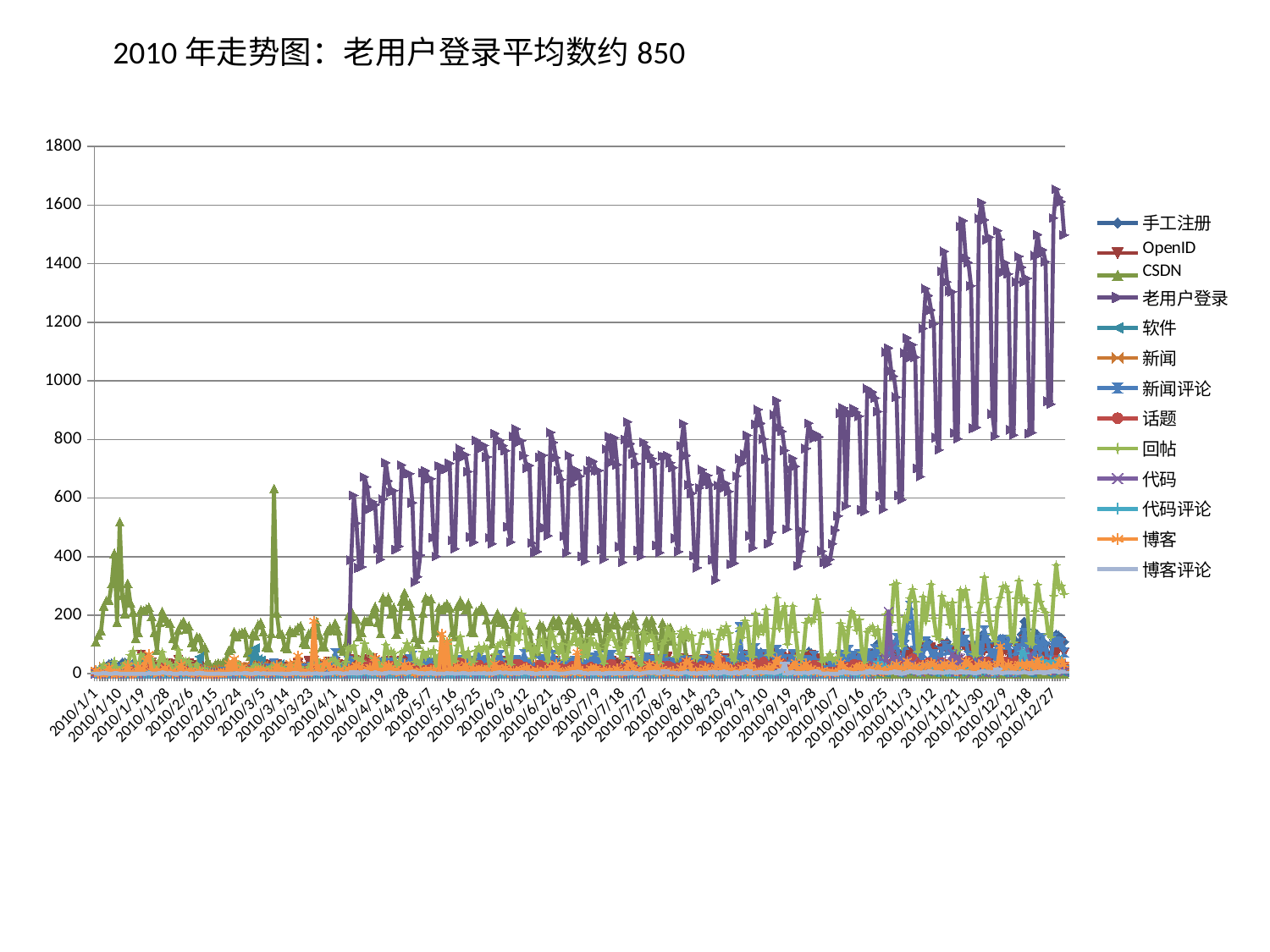

### Chart

| Category | 手工注册 | OpenID | CSDN | 老用户登录 | 软件 | 新闻 | 新闻评论 | 话题 | 回帖 | 代码 | 代码评论 | 博客 | 博客评论 |
|---|---|---|---|---|---|---|---|---|---|---|---|---|---|
| 40543 | 110.0 | 73.0 | 0.0 | 1498.0 | 6.0 | 17.0 | 73.0 | 27.0 | 273.0 | 7.0 | 28.0 | 31.0 | 6.0 |
| 40542 | 122.0 | 107.0 | 0.0 | 1612.0 | 8.0 | 22.0 | 106.0 | 26.0 | 302.0 | 31.0 | 49.0 | 43.0 | 8.0 |
| 40541 | 130.0 | 84.0 | 0.0 | 1626.0 | 19.0 | 32.0 | 107.0 | 33.0 | 292.0 | 14.0 | 52.0 | 41.0 | 4.0 |
| 40540 | 135.0 | 71.0 | 0.0 | 1654.0 | 31.0 | 20.0 | 110.0 | 47.0 | 372.0 | 17.0 | 31.0 | 23.0 | 8.0 |
| 40539 | 118.0 | 80.0 | 0.0 | 1556.0 | 10.0 | 31.0 | 123.0 | 37.0 | 267.0 | 39.0 | 33.0 | 24.0 | 11.0 |
| 40538 | 61.0 | 52.0 | 0.0 | 920.0 | 6.0 | 13.0 | 49.0 | 15.0 | 126.0 | 10.0 | 44.0 | 11.0 | 6.0 |
| 40537 | 58.0 | 41.0 | 0.0 | 931.0 | 3.0 | 11.0 | 31.0 | 17.0 | 136.0 | 11.0 | 29.0 | 22.0 | 7.0 |
| 40536 | 102.0 | 63.0 | 0.0 | 1407.0 | 8.0 | 21.0 | 93.0 | 41.0 | 210.0 | 15.0 | 34.0 | 20.0 | 2.0 |
| 40535 | 104.0 | 95.0 | 0.0 | 1447.0 | 14.0 | 33.0 | 124.0 | 42.0 | 222.0 | 17.0 | 46.0 | 30.0 | 2.0 |
| 40534 | 115.0 | 71.0 | 0.0 | 1432.0 | 15.0 | 30.0 | 73.0 | 38.0 | 247.0 | 26.0 | 43.0 | 13.0 | 7.0 |
| 40533 | 134.0 | 78.0 | 0.0 | 1499.0 | 15.0 | 31.0 | 118.0 | 43.0 | 305.0 | 44.0 | 46.0 | 50.0 | 5.0 |
| 40532 | 141.0 | 68.0 | 0.0 | 1428.0 | 30.0 | 33.0 | 80.0 | 37.0 | 214.0 | 26.0 | 30.0 | 15.0 | 5.0 |
| 40531 | 83.0 | 63.0 | 0.0 | 823.0 | 4.0 | 18.0 | 26.0 | 18.0 | 101.0 | 10.0 | 15.0 | 32.0 | 1.0 |
| 40530 | 84.0 | 45.0 | 0.0 | 820.0 | 3.0 | 13.0 | 26.0 | 16.0 | 105.0 | 66.0 | 27.0 | 27.0 | 1.0 |
| 40529 | 152.0 | 95.0 | 0.0 | 1350.0 | 6.0 | 26.0 | 84.0 | 40.0 | 243.0 | 35.0 | 38.0 | 32.0 | 4.0 |
| 40528 | 179.0 | 117.0 | 0.0 | 1337.0 | 10.0 | 35.0 | 140.0 | 43.0 | 257.0 | 75.0 | 71.0 | 23.0 | 6.0 |
| 40527 | 135.0 | 92.0 | 0.0 | 1388.0 | 23.0 | 24.0 | 88.0 | 45.0 | 244.0 | 23.0 | 77.0 | 33.0 | 4.0 |
| 40526 | 89.0 | 83.0 | 0.0 | 1425.0 | 16.0 | 32.0 | 89.0 | 42.0 | 318.0 | 16.0 | 14.0 | 34.0 | 3.0 |
| 40525 | 111.0 | 65.0 | 0.0 | 1338.0 | 2.0 | 31.0 | 80.0 | 44.0 | 258.0 | 7.0 | 6.0 | 19.0 | 3.0 |
| 40524 | 59.0 | 49.0 | 0.0 | 815.0 | 10.0 | 11.0 | 30.0 | 19.0 | 108.0 | 4.0 | 5.0 | 10.0 | 4.0 |
| 40523 | 70.0 | 51.0 | 0.0 | 833.0 | 2.0 | 19.0 | 40.0 | 21.0 | 130.0 | 2.0 | 11.0 | 27.0 | 4.0 |
| 40522 | 83.0 | 91.0 | 0.0 | 1365.0 | 4.0 | 20.0 | 114.0 | 39.0 | 279.0 | 11.0 | 5.0 | 33.0 | 4.0 |
| 40521 | 115.0 | 79.0 | 0.0 | 1403.0 | 6.0 | 19.0 | 98.0 | 42.0 | 299.0 | 10.0 | 12.0 | 19.0 | 4.0 |
| 40520 | 119.0 | 76.0 | 0.0 | 1371.0 | 3.0 | 23.0 | 117.0 | 37.0 | 298.0 | 11.0 | 8.0 | 22.0 | 2.0 |
| 40519 | 120.0 | 98.0 | 0.0 | 1483.0 | 12.0 | 29.0 | 109.0 | 36.0 | 260.0 | 15.0 | 14.0 | 95.0 | 2.0 |
| 40518 | 97.0 | 87.0 | 0.0 | 1513.0 | 15.0 | 24.0 | 107.0 | 27.0 | 228.0 | 12.0 | 7.0 | 36.0 | 17.0 |
| 40517 | 52.0 | 47.0 | 0.0 | 811.0 | 13.0 | 8.0 | 54.0 | 11.0 | 111.0 | 4.0 | 4.0 | 13.0 | 4.0 |
| 40516 | 73.0 | 62.0 | 0.0 | 887.0 | 1.0 | 12.0 | 69.0 | 17.0 | 135.0 | 3.0 | 2.0 | 7.0 | 1.0 |
| 40515 | 105.0 | 82.0 | 0.0 | 1491.0 | 3.0 | 24.0 | 72.0 | 29.0 | 180.0 | 5.0 | 16.0 | 28.0 | 7.0 |
| 40514 | 106.0 | 85.0 | 0.0 | 1482.0 | 18.0 | 22.0 | 122.0 | 43.0 | 255.0 | 31.0 | 21.0 | 26.0 | 6.0 |
| 40513 | 121.0 | 77.0 | 0.0 | 1550.0 | 6.0 | 34.0 | 149.0 | 38.0 | 330.0 | 14.0 | 10.0 | 35.0 | 8.0 |
| 40512 | 132.0 | 96.0 | 0.0 | 1609.0 | 6.0 | 21.0 | 66.0 | 41.0 | 243.0 | 9.0 | 8.0 | 27.0 | 9.0 |
| 40511 | 106.0 | 72.0 | 0.0 | 1555.0 | 13.0 | 28.0 | 97.0 | 25.0 | 210.0 | 43.0 | 10.0 | 32.0 | 5.0 |
| 40510 | 60.0 | 47.0 | 0.0 | 841.0 | 6.0 | 10.0 | 82.0 | 13.0 | 63.0 | 5.0 | 1.0 | 18.0 | 2.0 |
| 40509 | 47.0 | 40.0 | 0.0 | 838.0 | 3.0 | 10.0 | 25.0 | 12.0 | 68.0 | 21.0 | 5.0 | 13.0 | 2.0 |
| 40508 | 101.0 | 80.0 | 0.0 | 1324.0 | 6.0 | 14.0 | 50.0 | 34.0 | 150.0 | 2.0 | 12.0 | 21.0 | 4.0 |
| 40507 | 96.0 | 92.0 | 0.0 | 1404.0 | 39.0 | 20.0 | 62.0 | 45.0 | 228.0 | 19.0 | 16.0 | 40.0 | 5.0 |
| 40506 | 109.0 | 87.0 | 0.0 | 1420.0 | 9.0 | 22.0 | 117.0 | 41.0 | 287.0 | 40.0 | 12.0 | 44.0 | 3.0 |
| 40505 | 110.0 | 97.0 | 0.0 | 1547.0 | 14.0 | 32.0 | 108.0 | 26.0 | 261.0 | 24.0 | 5.0 | 19.0 | 7.0 |
| 40504 | 126.0 | 129.0 | 0.0 | 1527.0 | 9.0 | 21.0 | 139.0 | 36.0 | 286.0 | 53.0 | 20.0 | 17.0 | 9.0 |
| 40503 | 57.0 | 47.0 | 0.0 | 802.0 | 20.0 | 16.0 | 68.0 | 8.0 | 80.0 | 54.0 | 2.0 | 9.0 | 3.0 |
| 40502 | 41.0 | 62.0 | 0.0 | 822.0 | 4.0 | 24.0 | 44.0 | 12.0 | 101.0 | 5.0 | 6.0 | 9.0 | 3.0 |
| 40501 | 84.0 | 86.0 | 0.0 | 1304.0 | 1.0 | 18.0 | 64.0 | 24.0 | 244.0 | 67.0 | 14.0 | 35.0 | 5.0 |
| 40500 | 91.0 | 80.0 | 0.0 | 1307.0 | 7.0 | 18.0 | 85.0 | 30.0 | 169.0 | 28.0 | 6.0 | 20.0 | 8.0 |
| 40499 | 110.0 | 82.0 | 0.0 | 1338.0 | 8.0 | 19.0 | 82.0 | 32.0 | 234.0 | 28.0 | 6.0 | 25.0 | 6.0 |
| 40498 | 91.0 | 99.0 | 0.0 | 1442.0 | 8.0 | 18.0 | 97.0 | 35.0 | 238.0 | 28.0 | 8.0 | 37.0 | 3.0 |
| 40497 | 95.0 | 86.0 | 0.0 | 1374.0 | 9.0 | 22.0 | 77.0 | 39.0 | 266.0 | 44.0 | 27.0 | 23.0 | 3.0 |
| 40496 | 44.0 | 49.0 | 0.0 | 764.0 | 12.0 | 10.0 | 19.0 | 21.0 | 119.0 | 34.0 | 6.0 | 19.0 | 5.0 |
| 40495 | 63.0 | 50.0 | 0.0 | 807.0 | 4.0 | 11.0 | 55.0 | 25.0 | 128.0 | 9.0 | 11.0 | 19.0 | 5.0 |
| 40494 | 90.0 | 74.0 | 0.0 | 1195.0 | 5.0 | 24.0 | 67.0 | 31.0 | 190.0 | 13.0 | 20.0 | 33.0 | 2.0 |
| 40493 | 89.0 | 92.0 | 0.0 | 1242.0 | 9.0 | 22.0 | 68.0 | 35.0 | 306.0 | 14.0 | 33.0 | 38.0 | 8.0 |
| 40492 | 108.0 | 92.0 | 0.0 | 1291.0 | 7.0 | 23.0 | 97.0 | 39.0 | 243.0 | 25.0 | 25.0 | 22.0 | 9.0 |
| 40491 | 108.0 | 93.0 | 0.0 | 1315.0 | 19.0 | 32.0 | 110.0 | 27.0 | 180.0 | 12.0 | 29.0 | 29.0 | 4.0 |
| 40490 | 99.0 | 79.0 | 0.0 | 1179.0 | 22.0 | 23.0 | 70.0 | 31.0 | 263.0 | 21.0 | 28.0 | 31.0 | 5.0 |
| 40489 | 47.0 | 44.0 | 0.0 | 673.0 | 9.0 | 9.0 | 40.0 | 17.0 | 111.0 | 5.0 | 5.0 | 13.0 | 3.0 |
| 40488 | 38.0 | 43.0 | 0.0 | 701.0 | 13.0 | 10.0 | 58.0 | 19.0 | 75.0 | 9.0 | 8.0 | 20.0 | 1.0 |
| 40487 | 79.0 | 74.0 | 0.0 | 1081.0 | 13.0 | 15.0 | 78.0 | 42.0 | 246.0 | 17.0 | 13.0 | 26.0 | 7.0 |
| 40486 | 74.0 | 73.0 | 0.0 | 1123.0 | 32.0 | 22.0 | 165.0 | 53.0 | 289.0 | 38.0 | 14.0 | 22.0 | 6.0 |
| 40485 | 72.0 | 70.0 | 0.0 | 1079.0 | 13.0 | 27.0 | 234.0 | 31.0 | 259.0 | 22.0 | 18.0 | 16.0 | 8.0 |
| 40484 | 84.0 | 69.0 | 0.0 | 1147.0 | 11.0 | 28.0 | 149.0 | 39.0 | 184.0 | 44.0 | 29.0 | 45.0 | 5.0 |
| 40483 | 82.0 | 58.0 | 0.0 | 1096.0 | 17.0 | 21.0 | 99.0 | 28.0 | 194.0 | 41.0 | 11.0 | 19.0 | 1.0 |
| 40482 | 47.0 | 30.0 | 0.0 | 594.0 | 7.0 | 12.0 | 28.0 | 13.0 | 95.0 | 6.0 | 5.0 | 19.0 | 0.0 |
| 40481 | 48.0 | 37.0 | 0.0 | 609.0 | 2.0 | 16.0 | 34.0 | 18.0 | 148.0 | 17.0 | 22.0 | 11.0 | 0.0 |
| 40480 | 80.0 | 61.0 | 0.0 | 945.0 | 5.0 | 21.0 | 123.0 | 35.0 | 309.0 | 55.0 | 25.0 | 34.0 | 7.0 |
| 40479 | 95.0 | 88.0 | 0.0 | 1016.0 | 21.0 | 25.0 | 99.0 | 41.0 | 304.0 | 39.0 | 22.0 | 19.0 | 8.0 |
| 40478 | 69.0 | 90.0 | 0.0 | 1034.0 | 11.0 | 17.0 | 82.0 | 33.0 | 176.0 | 90.0 | 28.0 | 21.0 | 3.0 |
| 40477 | 71.0 | 68.0 | 0.0 | 1112.0 | 13.0 | 32.0 | 73.0 | 33.0 | 182.0 | 213.0 | 9.0 | 15.0 | 3.0 |
| 40476 | 64.0 | 68.0 | 0.0 | 1098.0 | 4.0 | 18.0 | 74.0 | 28.0 | 204.0 | 53.0 | 23.0 | 10.0 | 4.0 |
| 40475 | 41.0 | 37.0 | 0.0 | 561.0 | 6.0 | 13.0 | 36.0 | 9.0 | 67.0 | 22.0 | 24.0 | 6.0 | 3.0 |
| 40474 | 41.0 | 56.0 | 0.0 | 607.0 | 7.0 | 14.0 | 28.0 | 11.0 | 88.0 | 10.0 | 7.0 | 9.0 | 4.0 |
| 40473 | 104.0 | 69.0 | 0.0 | 895.0 | 3.0 | 14.0 | 68.0 | 22.0 | 152.0 | 39.0 | 41.0 | 26.0 | 7.0 |
| 40472 | 67.0 | 58.0 | 0.0 | 941.0 | 6.0 | 25.0 | 84.0 | 15.0 | 132.0 | 28.0 | 2.0 | 7.0 | 2.0 |
| 40471 | 72.0 | 58.0 | 0.0 | 962.0 | 27.0 | 33.0 | 50.0 | 20.0 | 161.0 | 24.0 | 16.0 | 8.0 | 3.0 |
| 40470 | 53.0 | 63.0 | 0.0 | 950.0 | 16.0 | 16.0 | 61.0 | 26.0 | 154.0 | 1.0 | 0.0 | 20.0 | 11.0 |
| 40469 | 38.0 | 70.0 | 0.0 | 974.0 | 12.0 | 25.0 | 71.0 | 23.0 | 144.0 | 0.0 | 0.0 | 16.0 | 1.0 |
| 40468 | 35.0 | 31.0 | 0.0 | 554.0 | 7.0 | 7.0 | 10.0 | 14.0 | 39.0 | 0.0 | 0.0 | 1.0 | 5.0 |
| 40467 | 41.0 | 26.0 | 0.0 | 560.0 | 7.0 | 13.0 | 20.0 | 11.0 | 74.0 | 0.0 | 0.0 | 24.0 | 3.0 |
| 40466 | 60.0 | 52.0 | 0.0 | 879.0 | 8.0 | 20.0 | 67.0 | 30.0 | 186.0 | 0.0 | 0.0 | 24.0 | 4.0 |
| 40465 | 56.0 | 45.0 | 0.0 | 893.0 | 19.0 | 16.0 | 42.0 | 26.0 | 149.0 | 0.0 | 0.0 | 23.0 | 1.0 |
| 40464 | 55.0 | 62.0 | 0.0 | 905.0 | 9.0 | 30.0 | 61.0 | 34.0 | 201.0 | 0.0 | 0.0 | 14.0 | 1.0 |
| 40463 | 55.0 | 48.0 | 0.0 | 887.0 | 15.0 | 21.0 | 57.0 | 24.0 | 213.0 | 0.0 | 0.0 | 14.0 | 3.0 |
| 40462 | 66.0 | 47.0 | 0.0 | 889.0 | 17.0 | 32.0 | 82.0 | 25.0 | 161.0 | 0.0 | 0.0 | 5.0 | 4.0 |
| 40461 | 35.0 | 29.0 | 0.0 | 573.0 | 10.0 | 11.0 | 34.0 | 16.0 | 72.0 | 0.0 | 0.0 | 9.0 | 4.0 |
| 40460 | 56.0 | 59.0 | 0.0 | 908.0 | 6.0 | 28.0 | 62.0 | 24.0 | 149.0 | 0.0 | 0.0 | 26.0 | 9.0 |
| 40459 | 69.0 | 59.0 | 0.0 | 890.0 | 5.0 | 12.0 | 64.0 | 22.0 | 173.0 | 0.0 | 0.0 | 39.0 | 3.0 |
| 40458 | 34.0 | 22.0 | 0.0 | 539.0 | 19.0 | 26.0 | 34.0 | 10.0 | 56.0 | 0.0 | 0.0 | 5.0 | 0.0 |
| 40457 | 32.0 | 26.0 | 0.0 | 491.0 | 4.0 | 13.0 | 15.0 | 7.0 | 46.0 | 0.0 | 0.0 | 5.0 | 0.0 |
| 40456 | 32.0 | 23.0 | 0.0 | 444.0 | 2.0 | 29.0 | 37.0 | 3.0 | 48.0 | 0.0 | 0.0 | 7.0 | 0.0 |
| 40455 | 21.0 | 21.0 | 0.0 | 390.0 | 9.0 | 5.0 | 28.0 | 8.0 | 68.0 | 0.0 | 0.0 | 1.0 | 0.0 |
| 40454 | 33.0 | 21.0 | 0.0 | 374.0 | 2.0 | 11.0 | 10.0 | 4.0 | 54.0 | 0.0 | 0.0 | 7.0 | 2.0 |
| 40453 | 20.0 | 21.0 | 0.0 | 380.0 | 0.0 | 13.0 | 12.0 | 4.0 | 46.0 | 0.0 | 0.0 | 3.0 | 0.0 |
| 40452 | 27.0 | 21.0 | 0.0 | 419.0 | 4.0 | 7.0 | 11.0 | 2.0 | 42.0 | 0.0 | 0.0 | 11.0 | 1.0 |
| 40451 | 50.0 | 50.0 | 0.0 | 809.0 | 3.0 | 14.0 | 35.0 | 18.0 | 209.0 | 0.0 | 0.0 | 8.0 | 3.0 |
| 40450 | 52.0 | 53.0 | 0.0 | 817.0 | 15.0 | 18.0 | 35.0 | 30.0 | 255.0 | 0.0 | 0.0 | 6.0 | 9.0 |
| 40449 | 65.0 | 46.0 | 0.0 | 804.0 | 9.0 | 28.0 | 61.0 | 31.0 | 186.0 | 0.0 | 0.0 | 12.0 | 7.0 |
| 40448 | 71.0 | 65.0 | 0.0 | 817.0 | 6.0 | 17.0 | 33.0 | 20.0 | 177.0 | 0.0 | 0.0 | 19.0 | 6.0 |
| 40447 | 77.0 | 55.0 | 0.0 | 855.0 | 13.0 | 12.0 | 45.0 | 29.0 | 189.0 | 0.0 | 0.0 | 9.0 | 1.0 |
| 40446 | 58.0 | 53.0 | 0.0 | 769.0 | 8.0 | 13.0 | 47.0 | 25.0 | 175.0 | 0.0 | 0.0 | 35.0 | 3.0 |
| 40445 | 32.0 | 39.0 | 0.0 | 486.0 | 13.0 | 13.0 | 42.0 | 13.0 | 79.0 | 0.0 | 0.0 | 25.0 | 4.0 |
| 40444 | 24.0 | 27.0 | 0.0 | 419.0 | 2.0 | 15.0 | 25.0 | 8.0 | 50.0 | 0.0 | 0.0 | 20.0 | 1.0 |
| 40443 | 18.0 | 21.0 | 0.0 | 368.0 | 5.0 | 23.0 | 12.0 | 11.0 | 62.0 | 0.0 | 0.0 | 2.0 | 3.0 |
| 40442 | 44.0 | 36.0 | 0.0 | 708.0 | 3.0 | 13.0 | 34.0 | 15.0 | 142.0 | 0.0 | 0.0 | 40.0 | 1.0 |
| 40441 | 44.0 | 61.0 | 0.0 | 736.0 | 6.0 | 20.0 | 67.0 | 23.0 | 231.0 | 0.0 | 0.0 | 26.0 | 6.0 |
| 40440 | 58.0 | 44.0 | 0.0 | 699.0 | 20.0 | 20.0 | 52.0 | 22.0 | 157.0 | 0.0 | 0.0 | 11.0 | 4.0 |
| 40439 | 32.0 | 40.0 | 0.0 | 494.0 | 5.0 | 13.0 | 9.0 | 24.0 | 101.0 | 0.0 | 0.0 | 8.0 | 0.0 |
| 40438 | 58.0 | 54.0 | 0.0 | 763.0 | 4.0 | 15.0 | 50.0 | 24.0 | 231.0 | 0.0 | 0.0 | 12.0 | 36.0 |
| 40437 | 70.0 | 58.0 | 0.0 | 828.0 | 9.0 | 19.0 | 68.0 | 37.0 | 209.0 | 0.0 | 0.0 | 25.0 | 13.0 |
| 40436 | 62.0 | 63.0 | 0.0 | 841.0 | 27.0 | 26.0 | 67.0 | 29.0 | 155.0 | 0.0 | 0.0 | 41.0 | 8.0 |
| 40435 | 69.0 | 68.0 | 0.0 | 933.0 | 22.0 | 25.0 | 82.0 | 27.0 | 260.0 | 0.0 | 0.0 | 53.0 | 4.0 |
| 40434 | 79.0 | 79.0 | 0.0 | 884.0 | 10.0 | 18.0 | 48.0 | 31.0 | 155.0 | 0.0 | 0.0 | 28.0 | 2.0 |
| 40433 | 42.0 | 53.0 | 0.0 | 483.0 | 10.0 | 22.0 | 24.0 | 29.0 | 72.0 | 0.0 | 0.0 | 13.0 | 4.0 |
| 40432 | 41.0 | 41.0 | 0.0 | 444.0 | 5.0 | 13.0 | 15.0 | 3.0 | 64.0 | 0.0 | 0.0 | 23.0 | 3.0 |
| 40431 | 62.0 | 64.0 | 0.0 | 733.0 | 8.0 | 19.0 | 68.0 | 22.0 | 220.0 | 0.0 | 0.0 | 14.0 | 6.0 |
| 40430 | 55.0 | 52.0 | 0.0 | 801.0 | 40.0 | 19.0 | 45.0 | 41.0 | 144.0 | 0.0 | 0.0 | 11.0 | 4.0 |
| 40429 | 74.0 | 61.0 | 0.0 | 855.0 | 9.0 | 34.0 | 68.0 | 24.0 | 162.0 | 0.0 | 0.0 | 9.0 | 6.0 |
| 40428 | 65.0 | 57.0 | 0.0 | 902.0 | 8.0 | 24.0 | 54.0 | 24.0 | 134.0 | 0.0 | 0.0 | 6.0 | 5.0 |
| 40427 | 54.0 | 63.0 | 0.0 | 852.0 | 12.0 | 22.0 | 89.0 | 36.0 | 206.0 | 0.0 | 0.0 | 12.0 | 4.0 |
| 40426 | 30.0 | 33.0 | 0.0 | 430.0 | 3.0 | 13.0 | 35.0 | 12.0 | 58.0 | 0.0 | 0.0 | 6.0 | 1.0 |
| 40425 | 27.0 | 38.0 | 0.0 | 471.0 | 4.0 | 14.0 | 16.0 | 9.0 | 61.0 | 0.0 | 0.0 | 37.0 | 2.0 |
| 40424 | 51.0 | 63.0 | 0.0 | 814.0 | 12.0 | 14.0 | 62.0 | 21.0 | 163.0 | 0.0 | 0.0 | 8.0 | 12.0 |
| 40423 | 67.0 | 64.0 | 0.0 | 750.0 | 15.0 | 29.0 | 44.0 | 22.0 | 182.0 | 0.0 | 0.0 | 16.0 | 8.0 |
| 40422 | 61.0 | 54.0 | 0.0 | 719.0 | 20.0 | 29.0 | 48.0 | 25.0 | 124.0 | 0.0 | 0.0 | 22.0 | 2.0 |
| 40421 | 32.0 | 35.0 | 0.0 | 734.0 | 60.0 | 28.0 | 160.0 | 22.0 | 156.0 | 0.0 | 0.0 | 7.0 | 1.0 |
| 40420 | 27.0 | 33.0 | 0.0 | 675.0 | 12.0 | 22.0 | 69.0 | 20.0 | 101.0 | 0.0 | 0.0 | 8.0 | 6.0 |
| 40419 | 18.0 | 23.0 | 0.0 | 377.0 | 4.0 | 22.0 | 39.0 | 7.0 | 46.0 | 0.0 | 0.0 | 4.0 | 5.0 |
| 40418 | 19.0 | 26.0 | 0.0 | 374.0 | 1.0 | 2.0 | 12.0 | 9.0 | 57.0 | 0.0 | 0.0 | 15.0 | 0.0 |
| 40417 | 41.0 | 37.0 | 0.0 | 622.0 | 12.0 | 22.0 | 39.0 | 20.0 | 140.0 | 0.0 | 0.0 | 12.0 | 3.0 |
| 40416 | 31.0 | 54.0 | 0.0 | 650.0 | 11.0 | 27.0 | 41.0 | 25.0 | 163.0 | 0.0 | 0.0 | 24.0 | 3.0 |
| 40415 | 37.0 | 37.0 | 0.0 | 634.0 | 4.0 | 22.0 | 49.0 | 14.0 | 131.0 | 0.0 | 0.0 | 24.0 | 9.0 |
| 40414 | 37.0 | 37.0 | 0.0 | 695.0 | 12.0 | 24.0 | 45.0 | 45.0 | 151.0 | 0.0 | 0.0 | 21.0 | 1.0 |
| 40413 | 35.0 | 39.0 | 0.0 | 643.0 | 18.0 | 32.0 | 62.0 | 18.0 | 118.0 | 0.0 | 0.0 | 67.0 | 2.0 |
| 40412 | 20.0 | 18.0 | 0.0 | 320.0 | 2.0 | 23.0 | 13.0 | 16.0 | 48.0 | 0.0 | 0.0 | 23.0 | 2.0 |
| 40411 | 18.0 | 34.0 | 0.0 | 389.0 | 2.0 | 11.0 | 22.0 | 4.0 | 65.0 | 0.0 | 0.0 | 3.0 | 7.0 |
| 40410 | 32.0 | 45.0 | 0.0 | 646.0 | 3.0 | 16.0 | 62.0 | 23.0 | 136.0 | 0.0 | 0.0 | 8.0 | 3.0 |
| 40409 | 23.0 | 42.0 | 0.0 | 677.0 | 6.0 | 19.0 | 19.0 | 16.0 | 137.0 | 0.0 | 0.0 | 16.0 | 1.0 |
| 40408 | 31.0 | 51.0 | 0.0 | 652.0 | 15.0 | 24.0 | 37.0 | 19.0 | 134.0 | 0.0 | 0.0 | 22.0 | 1.0 |
| 40407 | 42.0 | 49.0 | 0.0 | 697.0 | 5.0 | 22.0 | 47.0 | 29.0 | 140.0 | 0.0 | 0.0 | 5.0 | 4.0 |
| 40406 | 33.0 | 36.0 | 0.0 | 635.0 | 7.0 | 22.0 | 41.0 | 23.0 | 102.0 | 0.0 | 0.0 | 15.0 | 3.0 |
| 40405 | 20.0 | 34.0 | 0.0 | 362.0 | 2.0 | 6.0 | 20.0 | 8.0 | 55.0 | 0.0 | 0.0 | 4.0 | 0.0 |
| 40404 | 15.0 | 21.0 | 0.0 | 403.0 | 2.0 | 10.0 | 20.0 | 5.0 | 57.0 | 0.0 | 0.0 | 3.0 | 3.0 |
| 40403 | 37.0 | 41.0 | 0.0 | 616.0 | 10.0 | 25.0 | 43.0 | 28.0 | 131.0 | 0.0 | 0.0 | 13.0 | 1.0 |
| 40402 | 32.0 | 48.0 | 0.0 | 645.0 | 18.0 | 23.0 | 45.0 | 26.0 | 124.0 | 0.0 | 0.0 | 39.0 | 2.0 |
| 40401 | 37.0 | 33.0 | 50.0 | 745.0 | 3.0 | 20.0 | 33.0 | 39.0 | 153.0 | 0.0 | 0.0 | 45.0 | 5.0 |
| 40400 | 32.0 | 54.0 | 126.0 | 854.0 | 9.0 | 31.0 | 33.0 | 28.0 | 119.0 | 0.0 | 0.0 | 13.0 | 4.0 |
| 40399 | 27.0 | 47.0 | 137.0 | 779.0 | 32.0 | 21.0 | 47.0 | 22.0 | 146.0 | 0.0 | 0.0 | 22.0 | 1.0 |
| 40398 | 17.0 | 32.0 | 52.0 | 417.0 | 4.0 | 16.0 | 18.0 | 23.0 | 64.0 | 0.0 | 0.0 | 2.0 | 0.0 |
| 40397 | 25.0 | 30.0 | 61.0 | 463.0 | 2.0 | 9.0 | 23.0 | 7.0 | 58.0 | 0.0 | 0.0 | 2.0 | 1.0 |
| 40396 | 32.0 | 43.0 | 111.0 | 704.0 | 8.0 | 20.0 | 41.0 | 15.0 | 137.0 | 0.0 | 0.0 | 9.0 | 4.0 |
| 40395 | 29.0 | 43.0 | 158.0 | 720.0 | 5.0 | 27.0 | 30.0 | 24.0 | 130.0 | 0.0 | 0.0 | 7.0 | 3.0 |
| 40394 | 29.0 | 59.0 | 119.0 | 745.0 | 31.0 | 30.0 | 25.0 | 28.0 | 158.0 | 0.0 | 0.0 | 5.0 | 4.0 |
| 40393 | 28.0 | 50.0 | 30.0 | 741.0 | 10.0 | 28.0 | 39.0 | 26.0 | 114.0 | 0.0 | 0.0 | 11.0 | 10.0 |
| 40392 | 33.0 | 37.0 | 174.0 | 743.0 | 17.0 | 34.0 | 52.0 | 28.0 | 103.0 | 0.0 | 0.0 | 17.0 | 3.0 |
| 40391 | 19.0 | 24.0 | 94.0 | 413.0 | 6.0 | 11.0 | 26.0 | 11.0 | 35.0 | 0.0 | 0.0 | 1.0 | 1.0 |
| 40390 | 17.0 | 21.0 | 101.0 | 438.0 | 1.0 | 19.0 | 26.0 | 5.0 | 43.0 | 0.0 | 0.0 | 27.0 | 2.0 |
| 40389 | 25.0 | 51.0 | 151.0 | 717.0 | 10.0 | 26.0 | 38.0 | 21.0 | 111.0 | 0.0 | 0.0 | 11.0 | 7.0 |
| 40388 | 33.0 | 23.0 | 185.0 | 735.0 | 2.0 | 24.0 | 48.0 | 19.0 | 132.0 | 0.0 | 0.0 | 11.0 | 2.0 |
| 40387 | 34.0 | 41.0 | 154.0 | 746.0 | 6.0 | 30.0 | 43.0 | 29.0 | 125.0 | 0.0 | 0.0 | 32.0 | 5.0 |
| 40386 | 36.0 | 46.0 | 182.0 | 774.0 | 9.0 | 26.0 | 57.0 | 14.0 | 109.0 | 0.0 | 0.0 | 5.0 | 4.0 |
| 40385 | 25.0 | 40.0 | 148.0 | 791.0 | 2.0 | 16.0 | 49.0 | 27.0 | 142.0 | 0.0 | 0.0 | 7.0 | 3.0 |
| 40384 | 17.0 | 23.0 | 83.0 | 400.0 | 1.0 | 14.0 | 20.0 | 7.0 | 32.0 | 0.0 | 0.0 | 6.0 | 1.0 |
| 40383 | 11.0 | 24.0 | 102.0 | 421.0 | 1.0 | 25.0 | 16.0 | 6.0 | 46.0 | 0.0 | 0.0 | 2.0 | 0.0 |
| 40382 | 26.0 | 39.0 | 167.0 | 717.0 | 0.0 | 23.0 | 27.0 | 10.0 | 72.0 | 0.0 | 0.0 | 12.0 | 1.0 |
| 40381 | 29.0 | 34.0 | 200.0 | 751.0 | 6.0 | 30.0 | 36.0 | 32.0 | 137.0 | 0.0 | 0.0 | 19.0 | 5.0 |
| 40380 | 26.0 | 37.0 | 165.0 | 785.0 | 16.0 | 23.0 | 34.0 | 23.0 | 141.0 | 0.0 | 0.0 | 37.0 | 2.0 |
| 40379 | 31.0 | 44.0 | 168.0 | 860.0 | 7.0 | 22.0 | 33.0 | 28.0 | 116.0 | 0.0 | 0.0 | 31.0 | 0.0 |
| 40378 | 36.0 | 37.0 | 164.0 | 800.0 | 28.0 | 21.0 | 43.0 | 19.0 | 109.0 | 0.0 | 0.0 | 7.0 | 4.0 |
| 40377 | 11.0 | 17.0 | 100.0 | 381.0 | 13.0 | 17.0 | 12.0 | 7.0 | 52.0 | 0.0 | 0.0 | 3.0 | 0.0 |
| 40376 | 13.0 | 16.0 | 107.0 | 434.0 | 10.0 | 17.0 | 12.0 | 14.0 | 68.0 | 0.0 | 0.0 | 2.0 | 1.0 |
| 40375 | 28.0 | 35.0 | 169.0 | 714.0 | 4.0 | 17.0 | 13.0 | 18.0 | 91.0 | 0.0 | 0.0 | 19.0 | 4.0 |
| 40374 | 37.0 | 40.0 | 196.0 | 806.0 | 12.0 | 14.0 | 17.0 | 20.0 | 115.0 | 0.0 | 0.0 | 9.0 | 0.0 |
| 40373 | 42.0 | 44.0 | 167.0 | 722.0 | 5.0 | 24.0 | 65.0 | 33.0 | 138.0 | 0.0 | 0.0 | 5.0 | 1.0 |
| 40372 | 35.0 | 53.0 | 148.0 | 811.0 | 10.0 | 27.0 | 61.0 | 32.0 | 124.0 | 0.0 | 0.0 | 12.0 | 4.0 |
| 40371 | 33.0 | 35.0 | 195.0 | 767.0 | 12.0 | 24.0 | 27.0 | 22.0 | 98.0 | 0.0 | 0.0 | 10.0 | 0.0 |
| 40370 | 14.0 | 17.0 | 89.0 | 391.0 | 3.0 | 19.0 | 22.0 | 11.0 | 35.0 | 0.0 | 0.0 | 10.0 | 1.0 |
| 40369 | 18.0 | 18.0 | 98.0 | 423.0 | 5.0 | 14.0 | 24.0 | 11.0 | 60.0 | 0.0 | 0.0 | 4.0 | 0.0 |
| 40368 | 26.0 | 32.0 | 158.0 | 694.0 | 2.0 | 19.0 | 62.0 | 17.0 | 86.0 | 0.0 | 0.0 | 5.0 | 2.0 |
| 40367 | 33.0 | 24.0 | 181.0 | 694.0 | 6.0 | 22.0 | 54.0 | 16.0 | 103.0 | 0.0 | 0.0 | 19.0 | 4.0 |
| 40366 | 34.0 | 45.0 | 157.0 | 725.0 | 5.0 | 20.0 | 50.0 | 20.0 | 100.0 | 0.0 | 0.0 | 17.0 | 0.0 |
| 40365 | 27.0 | 29.0 | 146.0 | 727.0 | 6.0 | 17.0 | 55.0 | 24.0 | 122.0 | 0.0 | 0.0 | 20.0 | 3.0 |
| 40364 | 21.0 | 29.0 | 179.0 | 694.0 | 5.0 | 26.0 | 52.0 | 18.0 | 62.0 | 0.0 | 0.0 | 7.0 | 0.0 |
| 40363 | 19.0 | 16.0 | 70.0 | 384.0 | 6.0 | 21.0 | 24.0 | 16.0 | 100.0 | 0.0 | 0.0 | 2.0 | 3.0 |
| 40362 | 21.0 | 21.0 | 100.0 | 401.0 | 0.0 | 20.0 | 28.0 | 9.0 | 56.0 | 0.0 | 0.0 | 9.0 | 2.0 |
| 40361 | 31.0 | 42.0 | 154.0 | 674.0 | 4.0 | 21.0 | 32.0 | 18.0 | 119.0 | 0.0 | 0.0 | 6.0 | 5.0 |
| 40360 | 34.0 | 46.0 | 177.0 | 694.0 | 7.0 | 34.0 | 44.0 | 22.0 | 98.0 | 0.0 | 0.0 | 74.0 | 8.0 |
| 40359 | 29.0 | 24.0 | 163.0 | 684.0 | 5.0 | 28.0 | 46.0 | 20.0 | 138.0 | 0.0 | 0.0 | 3.0 | 1.0 |
| 40358 | 28.0 | 27.0 | 193.0 | 646.0 | 7.0 | 22.0 | 40.0 | 27.0 | 110.0 | 0.0 | 0.0 | 17.0 | 5.0 |
| 40357 | 25.0 | 24.0 | 185.0 | 746.0 | 13.0 | 25.0 | 35.0 | 18.0 | 100.0 | 0.0 | 0.0 | 14.0 | 3.0 |
| 40356 | 19.0 | 29.0 | 87.0 | 412.0 | 8.0 | 16.0 | 38.0 | 6.0 | 57.0 | 0.0 | 0.0 | 4.0 | 2.0 |
| 40355 | 20.0 | 12.0 | 99.0 | 470.0 | 2.0 | 16.0 | 20.0 | 16.0 | 48.0 | 0.0 | 0.0 | 2.0 | 1.0 |
| 40354 | 23.0 | 27.0 | 148.0 | 663.0 | 3.0 | 13.0 | 12.0 | 19.0 | 103.0 | 0.0 | 0.0 | 5.0 | 1.0 |
| 40353 | 28.0 | 34.0 | 186.0 | 693.0 | 6.0 | 37.0 | 27.0 | 18.0 | 70.0 | 0.0 | 0.0 | 13.0 | 0.0 |
| 40352 | 29.0 | 45.0 | 165.0 | 738.0 | 5.0 | 21.0 | 38.0 | 19.0 | 92.0 | 0.0 | 0.0 | 34.0 | 2.0 |
| 40351 | 32.0 | 29.0 | 185.0 | 790.0 | 8.0 | 27.0 | 64.0 | 13.0 | 127.0 | 0.0 | 0.0 | 15.0 | 2.0 |
| 40350 | 22.0 | 37.0 | 164.0 | 824.0 | 18.0 | 29.0 | 41.0 | 30.0 | 144.0 | 0.0 | 0.0 | 24.0 | 5.0 |
| 40349 | 20.0 | 24.0 | 99.0 | 471.0 | 5.0 | 8.0 | 37.0 | 5.0 | 43.0 | 0.0 | 0.0 | 4.0 | 0.0 |
| 40348 | 20.0 | 25.0 | 109.0 | 498.0 | 14.0 | 24.0 | 50.0 | 21.0 | 73.0 | 0.0 | 0.0 | 12.0 | 4.0 |
| 40347 | 23.0 | 40.0 | 162.0 | 746.0 | 6.0 | 16.0 | 38.0 | 25.0 | 116.0 | 0.0 | 0.0 | 4.0 | 2.0 |
| 40346 | 26.0 | 31.0 | 168.0 | 739.0 | 12.0 | 34.0 | 45.0 | 31.0 | 117.0 | 0.0 | 0.0 | 6.0 | 3.0 |
| 40345 | 16.0 | 26.0 | 74.0 | 417.0 | 6.0 | 31.0 | 23.0 | 8.0 | 74.0 | 0.0 | 0.0 | 12.0 | 0.0 |
| 40344 | 16.0 | 12.0 | 73.0 | 414.0 | 3.0 | 17.0 | 8.0 | 11.0 | 89.0 | 0.0 | 0.0 | 2.0 | 0.0 |
| 40343 | 16.0 | 25.0 | 92.0 | 447.0 | 9.0 | 27.0 | 15.0 | 8.0 | 53.0 | 0.0 | 0.0 | 11.0 | 0.0 |
| 40342 | 26.0 | 31.0 | 146.0 | 711.0 | 7.0 | 12.0 | 36.0 | 14.0 | 102.0 | 0.0 | 0.0 | 12.0 | 4.0 |
| 40341 | 22.0 | 34.0 | 149.0 | 701.0 | 9.0 | 21.0 | 23.0 | 21.0 | 88.0 | 0.0 | 0.0 | 22.0 | 3.0 |
| 40340 | 29.0 | 28.0 | 167.0 | 745.0 | 7.0 | 17.0 | 69.0 | 26.0 | 180.0 | 0.0 | 0.0 | 19.0 | 4.0 |
| 40339 | 35.0 | 35.0 | 177.0 | 796.0 | 17.0 | 30.0 | 42.0 | 25.0 | 206.0 | 0.0 | 0.0 | 14.0 | 5.0 |
| 40338 | 25.0 | 38.0 | 198.0 | 790.0 | 15.0 | 26.0 | 19.0 | 33.0 | 116.0 | 0.0 | 0.0 | 8.0 | 0.0 |
| 40337 | 43.0 | 49.0 | 212.0 | 836.0 | 23.0 | 21.0 | 48.0 | 33.0 | 126.0 | 0.0 | 0.0 | 9.0 | 3.0 |
| 40336 | 25.0 | 39.0 | 195.0 | 810.0 | 12.0 | 27.0 | 38.0 | 19.0 | 135.0 | 0.0 | 0.0 | 10.0 | 3.0 |
| 40335 | 17.0 | 11.0 | 109.0 | 450.0 | 8.0 | 20.0 | 9.0 | 15.0 | 32.0 | 0.0 | 0.0 | 9.0 | 1.0 |
| 40334 | 17.0 | 20.0 | 117.0 | 502.0 | 5.0 | 24.0 | 7.0 | 6.0 | 50.0 | 0.0 | 0.0 | 4.0 | 2.0 |
| 40333 | 27.0 | 41.0 | 170.0 | 762.0 | 11.0 | 15.0 | 18.0 | 16.0 | 89.0 | 0.0 | 0.0 | 21.0 | 5.0 |
| 40332 | 38.0 | 45.0 | 189.0 | 779.0 | 12.0 | 23.0 | 40.0 | 21.0 | 110.0 | 0.0 | 0.0 | 16.0 | 2.0 |
| 40331 | 30.0 | 43.0 | 177.0 | 797.0 | 21.0 | 23.0 | 64.0 | 29.0 | 103.0 | 0.0 | 0.0 | 14.0 | 5.0 |
| 40330 | 28.0 | 36.0 | 207.0 | 798.0 | 11.0 | 25.0 | 54.0 | 14.0 | 94.0 | 0.0 | 0.0 | 10.0 | 4.0 |
| 40329 | 24.0 | 51.0 | 189.0 | 820.0 | 19.0 | 19.0 | 26.0 | 15.0 | 67.0 | 0.0 | 0.0 | 35.0 | 2.0 |
| 40328 | 17.0 | 13.0 | 103.0 | 444.0 | 12.0 | 13.0 | 14.0 | 10.0 | 46.0 | 0.0 | 0.0 | 5.0 | 0.0 |
| 40327 | 23.0 | 15.0 | 127.0 | 465.0 | 6.0 | 26.0 | 23.0 | 13.0 | 28.0 | 0.0 | 0.0 | 3.0 | 2.0 |
| 40326 | 32.0 | 26.0 | 186.0 | 740.0 | 26.0 | 16.0 | 22.0 | 21.0 | 85.0 | 0.0 | 0.0 | 12.0 | 0.0 |
| 40325 | 26.0 | 42.0 | 217.0 | 780.0 | 14.0 | 25.0 | 49.0 | 12.0 | 93.0 | 0.0 | 0.0 | 12.0 | 3.0 |
| 40324 | 43.0 | 39.0 | 229.0 | 770.0 | 15.0 | 23.0 | 46.0 | 13.0 | 75.0 | 0.0 | 0.0 | 15.0 | 1.0 |
| 40323 | 38.0 | 38.0 | 216.0 | 786.0 | 14.0 | 27.0 | 55.0 | 31.0 | 93.0 | 0.0 | 0.0 | 12.0 | 2.0 |
| 40322 | 25.0 | 35.0 | 213.0 | 797.0 | 3.0 | 17.0 | 28.0 | 13.0 | 80.0 | 0.0 | 0.0 | 16.0 | 1.0 |
| 40321 | 14.0 | 21.0 | 142.0 | 449.0 | 10.0 | 13.0 | 25.0 | 12.0 | 42.0 | 0.0 | 0.0 | 19.0 | 2.0 |
| 40320 | 22.0 | 30.0 | 145.0 | 467.0 | 19.0 | 14.0 | 30.0 | 11.0 | 33.0 | 0.0 | 0.0 | 6.0 | 1.0 |
| 40319 | 24.0 | 45.0 | 240.0 | 690.0 | 35.0 | 20.0 | 44.0 | 21.0 | 76.0 | 0.0 | 0.0 | 10.0 | 0.0 |
| 40318 | 20.0 | 37.0 | 219.0 | 748.0 | 24.0 | 26.0 | 22.0 | 18.0 | 56.0 | 0.0 | 0.0 | 32.0 | 2.0 |
| 40317 | 32.0 | 40.0 | 235.0 | 739.0 | 10.0 | 21.0 | 21.0 | 19.0 | 72.0 | 0.0 | 0.0 | 15.0 | 3.0 |
| 40316 | 36.0 | 30.0 | 249.0 | 769.0 | 10.0 | 23.0 | 45.0 | 40.0 | 128.0 | 0.0 | 0.0 | 11.0 | 1.0 |
| 40315 | 29.0 | 38.0 | 231.0 | 743.0 | 16.0 | 20.0 | 49.0 | 27.0 | 97.0 | 0.0 | 0.0 | 28.0 | 1.0 |
| 40314 | 24.0 | 30.0 | 127.0 | 427.0 | 2.0 | 18.0 | 15.0 | 11.0 | 44.0 | 0.0 | 0.0 | 13.0 | 0.0 |
| 40313 | 17.0 | 25.0 | 142.0 | 455.0 | 5.0 | 18.0 | 24.0 | 10.0 | 40.0 | 0.0 | 0.0 | 11.0 | 2.0 |
| 40312 | 31.0 | 29.0 | 226.0 | 718.0 | 0.0 | 11.0 | 32.0 | 16.0 | 115.0 | 0.0 | 0.0 | 14.0 | 1.0 |
| 40311 | 32.0 | 35.0 | 238.0 | 699.0 | 14.0 | 28.0 | 41.0 | 17.0 | 95.0 | 0.0 | 0.0 | 109.0 | 3.0 |
| 40310 | 33.0 | 32.0 | 231.0 | 698.0 | 13.0 | 24.0 | 40.0 | 31.0 | 110.0 | 0.0 | 0.0 | 9.0 | 0.0 |
| 40309 | 47.0 | 31.0 | 219.0 | 707.0 | 15.0 | 27.0 | 39.0 | 16.0 | 77.0 | 0.0 | 0.0 | 136.0 | 1.0 |
| 40308 | 26.0 | 35.0 | 227.0 | 710.0 | 16.0 | 21.0 | 39.0 | 13.0 | 65.0 | 0.0 | 0.0 | 4.0 | 1.0 |
| 40307 | 18.0 | 26.0 | 147.0 | 401.0 | 1.0 | 13.0 | 9.0 | 5.0 | 22.0 | 0.0 | 0.0 | 3.0 | 0.0 |
| 40306 | 12.0 | 20.0 | 124.0 | 465.0 | 3.0 | 15.0 | 11.0 | 11.0 | 81.0 | 0.0 | 0.0 | 12.0 | 0.0 |
| 40305 | 20.0 | 35.0 | 256.0 | 666.0 | 2.0 | 15.0 | 39.0 | 18.0 | 69.0 | 0.0 | 0.0 | 12.0 | 5.0 |
| 40304 | 28.0 | 30.0 | 249.0 | 664.0 | 10.0 | 16.0 | 36.0 | 14.0 | 74.0 | 0.0 | 0.0 | 6.0 | 0.0 |
| 40303 | 27.0 | 38.0 | 260.0 | 693.0 | 7.0 | 27.0 | 31.0 | 14.0 | 57.0 | 0.0 | 0.0 | 12.0 | 1.0 |
| 40302 | 21.0 | 26.0 | 207.0 | 686.0 | 7.0 | 17.0 | 27.0 | 10.0 | 76.0 | 0.0 | 0.0 | 7.0 | 2.0 |
| 40301 | 17.0 | 24.0 | 117.0 | 405.0 | 0.0 | 16.0 | 21.0 | 10.0 | 32.0 | 0.0 | 0.0 | 12.0 | 2.0 |
| 40300 | 12.0 | 18.0 | 101.0 | 331.0 | 5.0 | 11.0 | 9.0 | 15.0 | 43.0 | 0.0 | 0.0 | 3.0 | 2.0 |
| 40299 | 15.0 | 18.0 | 124.0 | 313.0 | 2.0 | 14.0 | 8.0 | 4.0 | 42.0 | 0.0 | 0.0 | 2.0 | 6.0 |
| 40298 | 23.0 | 37.0 | 198.0 | 584.0 | 6.0 | 22.0 | 63.0 | 8.0 | 89.0 | 0.0 | 0.0 | 8.0 | 7.0 |
| 40297 | 42.0 | 42.0 | 242.0 | 683.0 | 7.0 | 23.0 | 51.0 | 22.0 | 83.0 | 0.0 | 0.0 | 24.0 | 5.0 |
| 40296 | 24.0 | 49.0 | 230.0 | 687.0 | 13.0 | 30.0 | 31.0 | 21.0 | 105.0 | 0.0 | 0.0 | 10.0 | 2.0 |
| 40295 | 43.0 | 48.0 | 277.0 | 679.0 | 10.0 | 27.0 | 27.0 | 17.0 | 79.0 | 0.0 | 0.0 | 33.0 | 4.0 |
| 40294 | 26.0 | 44.0 | 249.0 | 713.0 | 9.0 | 30.0 | 37.0 | 20.0 | 75.0 | 0.0 | 0.0 | 2.0 | 4.0 |
| 40293 | 21.0 | 19.0 | 153.0 | 435.0 | 17.0 | 15.0 | 27.0 | 26.0 | 30.0 | 0.0 | 0.0 | 9.0 | 3.0 |
| 40292 | 27.0 | 22.0 | 136.0 | 424.0 | 4.0 | 19.0 | 7.0 | 6.0 | 27.0 | 0.0 | 0.0 | 5.0 | 2.0 |
| 40291 | 26.0 | 42.0 | 227.0 | 625.0 | 5.0 | 17.0 | 39.0 | 28.0 | 71.0 | 0.0 | 0.0 | 10.0 | 3.0 |
| 40290 | 37.0 | 38.0 | 206.0 | 619.0 | 21.0 | 25.0 | 39.0 | 15.0 | 77.0 | 0.0 | 0.0 | 19.0 | 4.0 |
| 40289 | 26.0 | 46.0 | 260.0 | 658.0 | 13.0 | 24.0 | 28.0 | 29.0 | 68.0 | 0.0 | 0.0 | 29.0 | 4.0 |
| 40288 | 28.0 | 42.0 | 246.0 | 721.0 | 25.0 | 25.0 | 34.0 | 29.0 | 100.0 | 0.0 | 0.0 | 26.0 | 1.0 |
| 40287 | 29.0 | 37.0 | 260.0 | 596.0 | 4.0 | 29.0 | 38.0 | 7.0 | 28.0 | 0.0 | 0.0 | 6.0 | 1.0 |
| 40286 | 21.0 | 20.0 | 137.0 | 390.0 | 0.0 | 18.0 | 21.0 | 4.0 | 19.0 | 0.0 | 0.0 | 4.0 | 1.0 |
| 40285 | 31.0 | 37.0 | 177.0 | 426.0 | 0.0 | 2.0 | 3.0 | 17.0 | 40.0 | 0.0 | 0.0 | 6.0 | 2.0 |
| 40284 | 22.0 | 46.0 | 229.0 | 577.0 | 7.0 | 29.0 | 12.0 | 28.0 | 50.0 | 0.0 | 0.0 | 54.0 | 6.0 |
| 40283 | 30.0 | 54.0 | 206.0 | 588.0 | 19.0 | 22.0 | 26.0 | 38.0 | 57.0 | 0.0 | 0.0 | 9.0 | 0.0 |
| 40282 | 37.0 | 50.0 | 180.0 | 562.0 | 14.0 | 25.0 | 28.0 | 17.0 | 71.0 | 0.0 | 0.0 | 23.0 | 2.0 |
| 40281 | 40.0 | 47.0 | 180.0 | 638.0 | 6.0 | 32.0 | 18.0 | 18.0 | 76.0 | 0.0 | 0.0 | 17.0 | 5.0 |
| 40280 | 41.0 | 37.0 | 182.0 | 672.0 | 10.0 | 17.0 | 18.0 | 33.0 | 105.0 | 0.0 | 0.0 | 10.0 | 9.0 |
| 40279 | 18.0 | 34.0 | 141.0 | 365.0 | 8.0 | 13.0 | 20.0 | 19.0 | 43.0 | 0.0 | 0.0 | 13.0 | 2.0 |
| 40278 | 22.0 | 35.0 | 126.0 | 362.0 | 5.0 | 16.0 | 20.0 | 17.0 | 48.0 | 0.0 | 0.0 | 24.0 | 2.0 |
| 40277 | 29.0 | 45.0 | 187.0 | 514.0 | 5.0 | 18.0 | 12.0 | 14.0 | 54.0 | 0.0 | 0.0 | 29.0 | 0.0 |
| 40276 | 28.0 | 48.0 | 191.0 | 609.0 | 12.0 | 27.0 | 20.0 | 20.0 | 97.0 | 0.0 | 0.0 | 16.0 | 7.0 |
| 40275 | 39.0 | 50.0 | 216.0 | 388.0 | 25.0 | 27.0 | 36.0 | 14.0 | 84.0 | 0.0 | 0.0 | 14.0 | 2.0 |
| 40274 | 34.0 | 44.0 | 199.0 | 0.0 | 18.0 | 28.0 | 44.0 | 11.0 | 89.0 | 0.0 | 0.0 | 19.0 | 1.0 |
| 40273 | 16.0 | 29.0 | 101.0 | 0.0 | 4.0 | 13.0 | 7.0 | 8.0 | 41.0 | 0.0 | 0.0 | 7.0 | 2.0 |
| 40272 | 13.0 | 28.0 | 77.0 | 0.0 | 0.0 | 11.0 | 9.0 | 5.0 | 10.0 | 0.0 | 0.0 | 6.0 | 0.0 |
| 40271 | 14.0 | 22.0 | 86.0 | 0.0 | 11.0 | 9.0 | 12.0 | 1.0 | 9.0 | 0.0 | 0.0 | 3.0 | 2.0 |
| 40270 | 26.0 | 33.0 | 147.0 | 0.0 | 4.0 | 16.0 | 21.0 | 9.0 | 35.0 | 0.0 | 0.0 | 11.0 | 3.0 |
| 40269 | 30.0 | 40.0 | 173.0 | 0.0 | 6.0 | 34.0 | 71.0 | 9.0 | 45.0 | 0.0 | 0.0 | 13.0 | 4.0 |
| 40268 | 19.0 | 34.0 | 151.0 | 0.0 | 11.0 | 27.0 | 23.0 | 13.0 | 51.0 | 0.0 | 0.0 | 5.0 | 2.0 |
| 40267 | 24.0 | 41.0 | 159.0 | 0.0 | 14.0 | 25.0 | 20.0 | 12.0 | 43.0 | 0.0 | 0.0 | 23.0 | 1.0 |
| 40266 | 28.0 | 33.0 | 146.0 | 0.0 | 16.0 | 9.0 | 19.0 | 15.0 | 43.0 | 0.0 | 0.0 | 33.0 | 1.0 |
| 40265 | 10.0 | 15.0 | 91.0 | 0.0 | 6.0 | 14.0 | 8.0 | 13.0 | 29.0 | 0.0 | 0.0 | 42.0 | 0.0 |
| 40264 | 15.0 | 21.0 | 92.0 | 0.0 | 10.0 | 22.0 | 4.0 | 5.0 | 22.0 | 0.0 | 0.0 | 6.0 | 1.0 |
| 40263 | 25.0 | 34.0 | 134.0 | 0.0 | 13.0 | 18.0 | 16.0 | 11.0 | 31.0 | 0.0 | 0.0 | 11.0 | 0.0 |
| 40262 | 26.0 | 29.0 | 178.0 | 0.0 | 26.0 | 27.0 | 24.0 | 8.0 | 49.0 | 0.0 | 0.0 | 25.0 | 2.0 |
| 40261 | 32.0 | 46.0 | 158.0 | 0.0 | 27.0 | 24.0 | 10.0 | 16.0 | 73.0 | 0.0 | 0.0 | 181.0 | 1.0 |
| 40260 | 29.0 | 41.0 | 144.0 | 0.0 | 18.0 | 20.0 | 26.0 | 13.0 | 34.0 | 0.0 | 0.0 | 6.0 | 0.0 |
| 40259 | 28.0 | 44.0 | 136.0 | 0.0 | 12.0 | 24.0 | 17.0 | 14.0 | 23.0 | 0.0 | 0.0 | 3.0 | 2.0 |
| 40258 | 8.0 | 23.0 | 101.0 | 0.0 | 19.0 | 14.0 | 19.0 | 11.0 | 1.0 | 0.0 | 0.0 | 2.0 | 0.0 |
| 40257 | 16.0 | 22.0 | 106.0 | 0.0 | 22.0 | 13.0 | 7.0 | 4.0 | 11.0 | 0.0 | 0.0 | 2.0 | 1.0 |
| 40256 | 22.0 | 22.0 | 164.0 | 0.0 | 18.0 | 19.0 | 9.0 | 12.0 | 23.0 | 0.0 | 0.0 | 6.0 | 0.0 |
| 40255 | 22.0 | 35.0 | 158.0 | 0.0 | 19.0 | 27.0 | 3.0 | 16.0 | 19.0 | 0.0 | 0.0 | 62.0 | 2.0 |
| 40254 | 22.0 | 28.0 | 148.0 | 0.0 | 19.0 | 30.0 | 13.0 | 11.0 | 31.0 | 0.0 | 0.0 | 7.0 | 3.0 |
| 40253 | 13.0 | 24.0 | 140.0 | 0.0 | 8.0 | 21.0 | 6.0 | 6.0 | 20.0 | 0.0 | 0.0 | 3.0 | 2.0 |
| 40252 | 22.0 | 22.0 | 148.0 | 0.0 | 17.0 | 19.0 | 10.0 | 8.0 | 23.0 | 0.0 | 0.0 | 37.0 | 0.0 |
| 40251 | 9.0 | 16.0 | 86.0 | 0.0 | 4.0 | 12.0 | 4.0 | 5.0 | 14.0 | 0.0 | 0.0 | 3.0 | 0.0 |
| 40250 | 10.0 | 25.0 | 92.0 | 0.0 | 12.0 | 16.0 | 11.0 | 4.0 | 17.0 | 0.0 | 0.0 | 3.0 | 0.0 |
| 40249 | 15.0 | 22.0 | 135.0 | 0.0 | 21.0 | 23.0 | 14.0 | 12.0 | 21.0 | 0.0 | 0.0 | 8.0 | 1.0 |
| 40248 | 20.0 | 23.0 | 137.0 | 0.0 | 32.0 | 20.0 | 3.0 | 10.0 | 24.0 | 0.0 | 0.0 | 12.0 | 0.0 |
| 40247 | 15.0 | 33.0 | 208.0 | 0.0 | 29.0 | 27.0 | 12.0 | 11.0 | 27.0 | 0.0 | 0.0 | 30.0 | 1.0 |
| 40246 | 21.0 | 36.0 | 632.0 | 0.0 | 14.0 | 19.0 | 36.0 | 9.0 | 28.0 | 0.0 | 0.0 | 5.0 | 1.0 |
| 40245 | 16.0 | 29.0 | 138.0 | 0.0 | 23.0 | 27.0 | 18.0 | 12.0 | 24.0 | 0.0 | 0.0 | 9.0 | 1.0 |
| 40244 | 13.0 | 13.0 | 90.0 | 0.0 | 16.0 | 14.0 | 4.0 | 7.0 | 14.0 | 0.0 | 0.0 | 4.0 | 1.0 |
| 40243 | 11.0 | 19.0 | 92.0 | 0.0 | 4.0 | 23.0 | 2.0 | 9.0 | 13.0 | 0.0 | 0.0 | 2.0 | 1.0 |
| 40242 | 14.0 | 33.0 | 143.0 | 0.0 | 14.0 | 28.0 | 18.0 | 16.0 | 18.0 | 0.0 | 0.0 | 8.0 | 2.0 |
| 40241 | 17.0 | 23.0 | 174.0 | 0.0 | 46.0 | 25.0 | 17.0 | 8.0 | 21.0 | 0.0 | 0.0 | 9.0 | 0.0 |
| 40240 | 25.0 | 18.0 | 168.0 | 0.0 | 50.0 | 27.0 | 18.0 | 14.0 | 21.0 | 0.0 | 0.0 | 10.0 | 2.0 |
| 40239 | 25.0 | 27.0 | 130.0 | 0.0 | 89.0 | 16.0 | 9.0 | 12.0 | 29.0 | 0.0 | 0.0 | 9.0 | 3.0 |
| 40238 | 11.0 | 20.0 | 136.0 | 0.0 | 62.0 | 17.0 | 15.0 | 6.0 | 22.0 | 0.0 | 0.0 | 3.0 | 0.0 |
| 40237 | 6.0 | 12.0 | 60.0 | 0.0 | 6.0 | 24.0 | 3.0 | 3.0 | 6.0 | 0.0 | 0.0 | 1.0 | 0.0 |
| 40236 | 4.0 | 12.0 | 72.0 | 0.0 | 3.0 | 9.0 | 5.0 | 13.0 | 10.0 | 0.0 | 0.0 | 4.0 | 2.0 |
| 40235 | 14.0 | 17.0 | 142.0 | 0.0 | 15.0 | 28.0 | 7.0 | 14.0 | 14.0 | 0.0 | 0.0 | 9.0 | 3.0 |
| 40234 | 10.0 | 21.0 | 141.0 | 0.0 | 13.0 | 21.0 | 5.0 | 11.0 | 22.0 | 0.0 | 0.0 | 22.0 | 1.0 |
| 40233 | 12.0 | 11.0 | 136.0 | 0.0 | 2.0 | 26.0 | 4.0 | 14.0 | 29.0 | 0.0 | 0.0 | 4.0 | 1.0 |
| 40232 | 17.0 | 26.0 | 128.0 | 0.0 | 18.0 | 28.0 | 10.0 | 5.0 | 35.0 | 0.0 | 0.0 | 8.0 | 2.0 |
| 40231 | 10.0 | 29.0 | 144.0 | 0.0 | 12.0 | 19.0 | 11.0 | 6.0 | 34.0 | 0.0 | 0.0 | 52.0 | 1.0 |
| 40230 | 11.0 | 23.0 | 86.0 | 0.0 | 8.0 | 21.0 | 4.0 | 7.0 | 18.0 | 0.0 | 0.0 | 7.0 | 1.0 |
| 40229 | 5.0 | 16.0 | 80.0 | 0.0 | 2.0 | 18.0 | 3.0 | 2.0 | 27.0 | 0.0 | 0.0 | 36.0 | 0.0 |
| 40228 | 3.0 | 9.0 | 49.0 | 0.0 | 0.0 | 9.0 | 4.0 | 3.0 | 4.0 | 0.0 | 0.0 | 3.0 | 0.0 |
| 40227 | 4.0 | 13.0 | 40.0 | 0.0 | 1.0 | 17.0 | 7.0 | 3.0 | 2.0 | 0.0 | 0.0 | 3.0 | 0.0 |
| 40226 | 3.0 | 4.0 | 32.0 | 0.0 | 6.0 | 14.0 | 3.0 | 1.0 | 5.0 | 0.0 | 0.0 | 2.0 | 0.0 |
| 40225 | 6.0 | 7.0 | 37.0 | 0.0 | 4.0 | 13.0 | 3.0 | 4.0 | 6.0 | 0.0 | 0.0 | 1.0 | 1.0 |
| 40224 | 4.0 | 7.0 | 32.0 | 0.0 | 6.0 | 9.0 | 0.0 | 0.0 | 5.0 | 0.0 | 0.0 | 0.0 | 0.0 |
| 40223 | 3.0 | 5.0 | 21.0 | 0.0 | 2.0 | 11.0 | 1.0 | 1.0 | 4.0 | 0.0 | 0.0 | 0.0 | 0.0 |
| 40222 | 2.0 | 5.0 | 30.0 | 0.0 | 0.0 | 12.0 | 1.0 | 3.0 | 8.0 | 0.0 | 0.0 | 0.0 | 0.0 |
| 40221 | 6.0 | 11.0 | 43.0 | 0.0 | 1.0 | 6.0 | 3.0 | 3.0 | 9.0 | 0.0 | 0.0 | 0.0 | 0.0 |
| 40220 | 5.0 | 21.0 | 90.0 | 0.0 | 1.0 | 9.0 | 5.0 | 0.0 | 17.0 | 0.0 | 0.0 | 0.0 | 1.0 |
| 40219 | 12.0 | 15.0 | 86.0 | 0.0 | 6.0 | 11.0 | 7.0 | 5.0 | 13.0 | 0.0 | 0.0 | 0.0 | 0.0 |
| 40218 | 10.0 | 27.0 | 124.0 | 0.0 | 59.0 | 17.0 | 14.0 | 17.0 | 16.0 | 0.0 | 0.0 | 10.0 | 4.0 |
| 40217 | 22.0 | 29.0 | 127.0 | 0.0 | 7.0 | 20.0 | 7.0 | 12.0 | 34.0 | 0.0 | 0.0 | 1.0 | 0.0 |
| 40216 | 7.0 | 24.0 | 91.0 | 0.0 | 8.0 | 14.0 | 4.0 | 3.0 | 9.0 | 0.0 | 0.0 | 4.0 | 0.0 |
| 40215 | 8.0 | 19.0 | 106.0 | 0.0 | 4.0 | 10.0 | 1.0 | 4.0 | 16.0 | 0.0 | 0.0 | 4.0 | 1.0 |
| 40214 | 24.0 | 35.0 | 163.0 | 0.0 | 4.0 | 6.0 | 9.0 | 7.0 | 43.0 | 0.0 | 0.0 | 5.0 | 0.0 |
| 40213 | 25.0 | 20.0 | 153.0 | 0.0 | 10.0 | 17.0 | 3.0 | 10.0 | 41.0 | 0.0 | 0.0 | 7.0 | 3.0 |
| 40212 | 24.0 | 29.0 | 179.0 | 0.0 | 20.0 | 15.0 | 5.0 | 16.0 | 43.0 | 0.0 | 0.0 | 5.0 | 0.0 |
| 40211 | 21.0 | 29.0 | 168.0 | 0.0 | 16.0 | 31.0 | 8.0 | 4.0 | 50.0 | 0.0 | 0.0 | 32.0 | 3.0 |
| 40210 | 13.0 | 48.0 | 150.0 | 0.0 | 30.0 | 12.0 | 18.0 | 21.0 | 82.0 | 0.0 | 0.0 | 4.0 | 0.0 |
| 40209 | 7.0 | 20.0 | 99.0 | 0.0 | 10.0 | 12.0 | 2.0 | 11.0 | 11.0 | 0.0 | 0.0 | 5.0 | 0.0 |
| 40208 | 12.0 | 22.0 | 120.0 | 0.0 | 4.0 | 16.0 | 3.0 | 8.0 | 11.0 | 0.0 | 0.0 | 0.0 | 0.0 |
| 40207 | 23.0 | 32.0 | 172.0 | 0.0 | 8.0 | 20.0 | 12.0 | 11.0 | 33.0 | 0.0 | 0.0 | 8.0 | 3.0 |
| 40206 | 17.0 | 37.0 | 178.0 | 0.0 | 9.0 | 18.0 | 15.0 | 14.0 | 39.0 | 0.0 | 0.0 | 7.0 | 1.0 |
| 40205 | 24.0 | 36.0 | 191.0 | 0.0 | 18.0 | 17.0 | 9.0 | 7.0 | 40.0 | 0.0 | 0.0 | 21.0 | 3.0 |
| 40204 | 19.0 | 33.0 | 213.0 | 0.0 | 22.0 | 23.0 | 25.0 | 22.0 | 75.0 | 0.0 | 0.0 | 10.0 | 5.0 |
| 40203 | 17.0 | 28.0 | 175.0 | 0.0 | 4.0 | 16.0 | 12.0 | 7.0 | 44.0 | 0.0 | 0.0 | 0.0 | 1.0 |
| 40202 | 9.0 | 14.0 | 82.0 | 0.0 | 5.0 | 9.0 | 3.0 | 8.0 | 14.0 | 0.0 | 0.0 | 10.0 | 1.0 |
| 40201 | 20.0 | 30.0 | 142.0 | 0.0 | 13.0 | 15.0 | 7.0 | 7.0 | 23.0 | 0.0 | 0.0 | 2.0 | 1.0 |
| 40200 | 26.0 | 40.0 | 197.0 | 0.0 | 9.0 | 16.0 | 15.0 | 9.0 | 51.0 | 0.0 | 0.0 | 11.0 | 1.0 |
| 40199 | 15.0 | 39.0 | 227.0 | 0.0 | 4.0 | 15.0 | 12.0 | 16.0 | 48.0 | 0.0 | 0.0 | 67.0 | 3.0 |
| 40198 | 16.0 | 48.0 | 221.0 | 0.0 | 44.0 | 16.0 | 5.0 | 6.0 | 48.0 | 0.0 | 0.0 | 45.0 | 0.0 |
| 40197 | 30.0 | 53.0 | 216.0 | 0.0 | 22.0 | 18.0 | 10.0 | 14.0 | 57.0 | 0.0 | 0.0 | 19.0 | 0.0 |
| 40196 | 32.0 | 66.0 | 219.0 | 0.0 | 10.0 | 18.0 | 18.0 | 8.0 | 67.0 | 0.0 | 0.0 | 3.0 | 0.0 |
| 40195 | 20.0 | 0.0 | 141.0 | 0.0 | 6.0 | 7.0 | 9.0 | 3.0 | 20.0 | 0.0 | 0.0 | 25.0 | 0.0 |
| 40194 | 18.0 | 0.0 | 122.0 | 0.0 | 3.0 | 13.0 | 5.0 | 6.0 | 35.0 | 0.0 | 0.0 | 2.0 | 0.0 |
| 40193 | 35.0 | 0.0 | 211.0 | 0.0 | 3.0 | 15.0 | 28.0 | 4.0 | 78.0 | 0.0 | 0.0 | 1.0 | 0.0 |
| 40192 | 30.0 | 0.0 | 243.0 | 0.0 | 32.0 | 17.0 | 18.0 | 12.0 | 65.0 | 0.0 | 0.0 | 0.0 | 0.0 |
| 40191 | 33.0 | 0.0 | 309.0 | 0.0 | 8.0 | 13.0 | 17.0 | 9.0 | 30.0 | 0.0 | 0.0 | 29.0 | 0.0 |
| 40190 | 40.0 | 0.0 | 206.0 | 0.0 | 15.0 | 18.0 | 17.0 | 19.0 | 37.0 | 0.0 | 0.0 | 3.0 | 0.0 |
| 40189 | 39.0 | 0.0 | 267.0 | 0.0 | 20.0 | 15.0 | 12.0 | 9.0 | 24.0 | 0.0 | 0.0 | 3.0 | 0.0 |
| 40188 | 24.0 | 0.0 | 519.0 | 0.0 | 9.0 | 12.0 | 17.0 | 5.0 | 5.0 | 0.0 | 0.0 | 3.0 | 0.0 |
| 40187 | 15.0 | 0.0 | 176.0 | 0.0 | 2.0 | 7.0 | 5.0 | 4.0 | 11.0 | 0.0 | 0.0 | 1.0 | 2.0 |
| 40186 | 32.0 | 0.0 | 411.0 | 0.0 | 2.0 | 13.0 | 15.0 | 12.0 | 43.0 | 0.0 | 0.0 | 2.0 | 2.0 |
| 40185 | 35.0 | 0.0 | 308.0 | 0.0 | 17.0 | 16.0 | 18.0 | 13.0 | 19.0 | 0.0 | 0.0 | 1.0 | 0.0 |
| 40184 | 34.0 | 0.0 | 250.0 | 0.0 | 11.0 | 15.0 | 9.0 | 8.0 | 21.0 | 0.0 | 0.0 | 22.0 | 0.0 |
| 40183 | 26.0 | 0.0 | 250.0 | 0.0 | 13.0 | 17.0 | 3.0 | 14.0 | 18.0 | 0.0 | 0.0 | 4.0 | 2.0 |
| 40182 | 24.0 | 0.0 | 232.0 | 0.0 | 11.0 | 25.0 | 12.0 | 10.0 | 33.0 | 0.0 | 0.0 | 2.0 | 3.0 |
| 40181 | 14.0 | 0.0 | 147.0 | 0.0 | 7.0 | 7.0 | 1.0 | 8.0 | 18.0 | 0.0 | 0.0 | 0.0 | 1.0 |
| 40180 | 10.0 | 0.0 | 133.0 | 0.0 | 3.0 | 10.0 | 8.0 | 5.0 | 12.0 | 0.0 | 0.0 | 0.0 | 0.0 |
| 40179 | 13.0 | 0.0 | 110.0 | 0.0 | 2.0 | 8.0 | 5.0 | 5.0 | 9.0 | 0.0 | 0.0 | 12.0 | 1.0 |
2010年走势图：老用户登录平均数约850